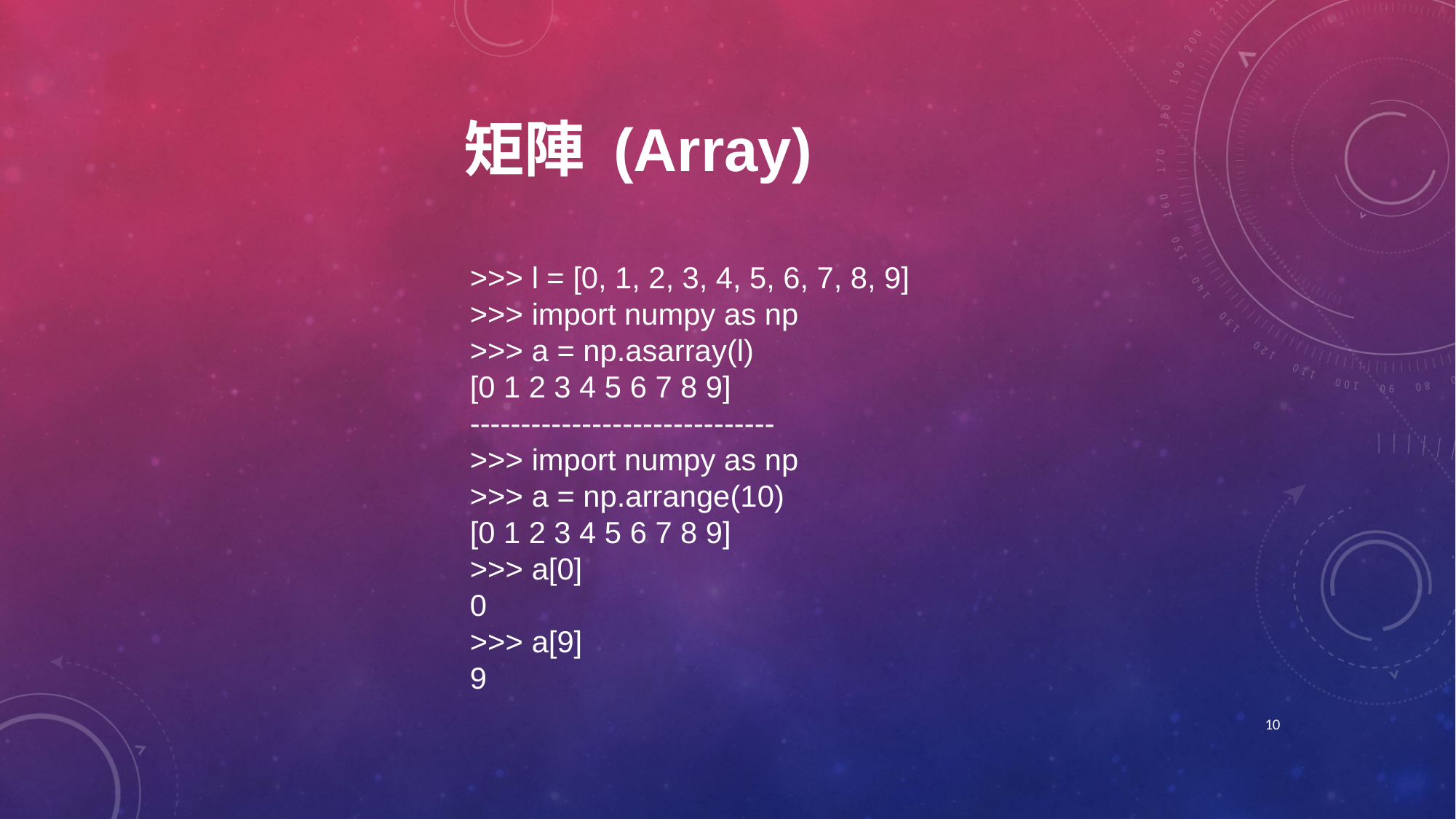

矩陣 (Array)
>>> l = [0, 1, 2, 3, 4, 5, 6, 7, 8, 9]
>>> import numpy as np
>>> a = np.asarray(l)
[0 1 2 3 4 5 6 7 8 9]
------------------------------
>>> import numpy as np
>>> a = np.arrange(10)
[0 1 2 3 4 5 6 7 8 9]
>>> a[0]
0
>>> a[9]
9
10